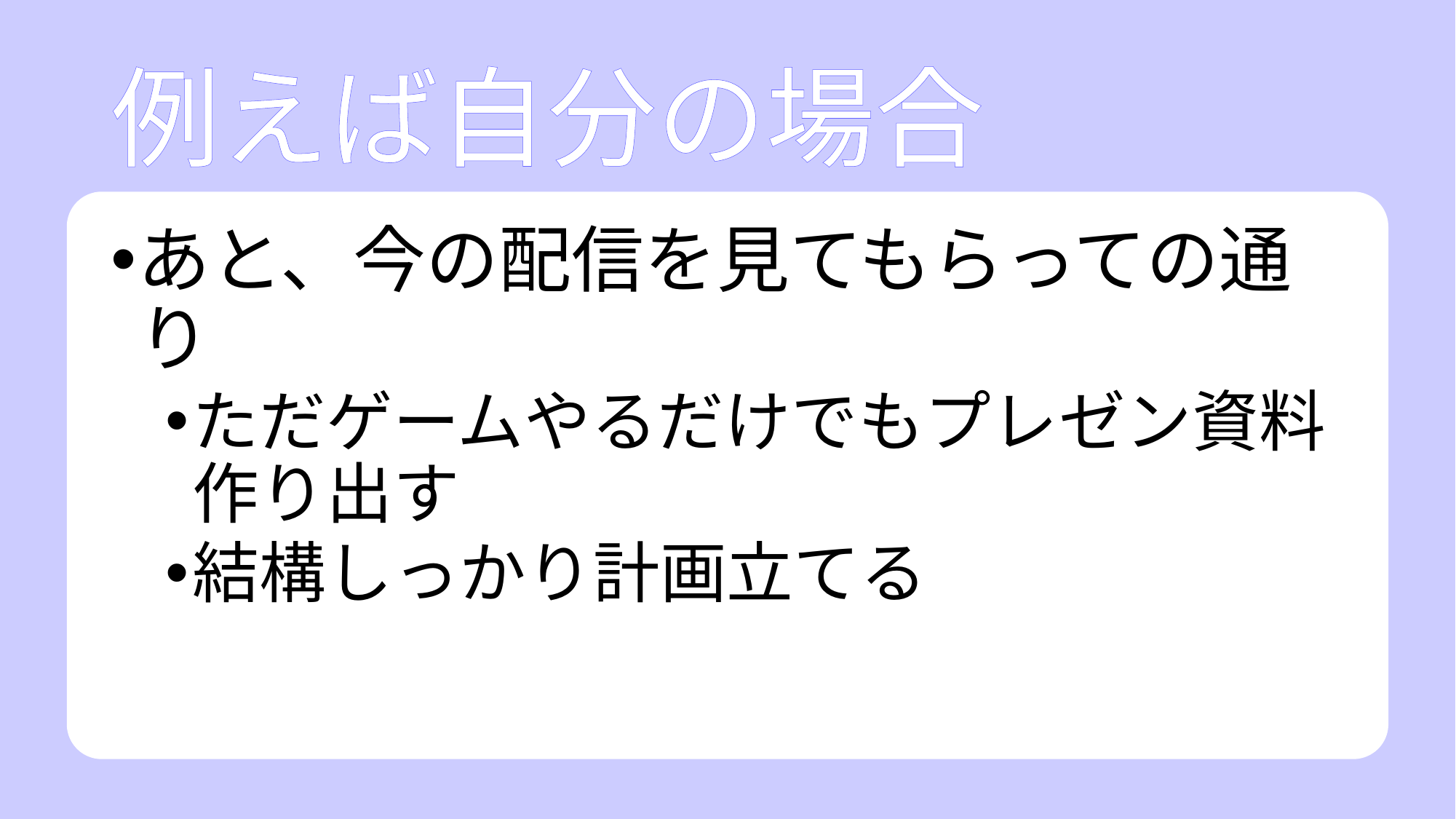

# 例えば自分の場合
あと、今の配信を見てもらっての通り
ただゲームやるだけでもプレゼン資料作り出す
結構しっかり計画立てる